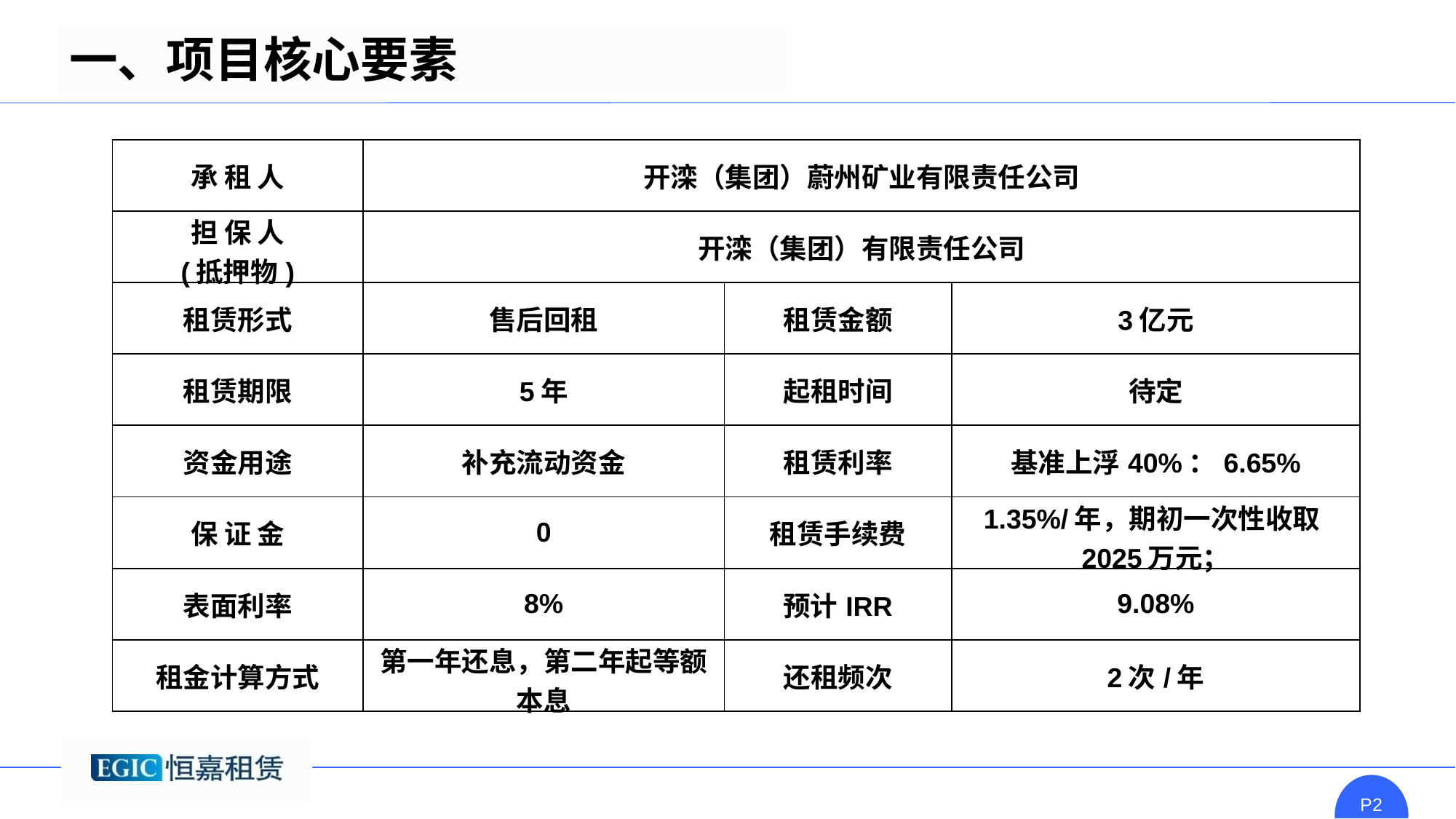

一、项目核心要素
| 承 租 人 | 开滦（集团）蔚州矿业有限责任公司 |  |  |
| --- | --- | --- | --- |
| 担 保 人 (抵押物) | 开滦（集团）有限责任公司 |  |  |
| 租赁形式 | 售后回租 | 租赁金额 | 3亿元 |
| 租赁期限 | 5年 | 起租时间 | 待定 |
| 资金用途 | 补充流动资金 | 租赁利率 | 基准上浮40%：6.65% |
| 保 证 金 | 0 | 租赁手续费 | 1.35%/年，期初一次性收取2025万元； |
| 表面利率 | 8% | 预计IRR | 9.08% |
| 租金计算方式 | 第一年还息，第二年起等额本息 | 还租频次 | 2次/年 |